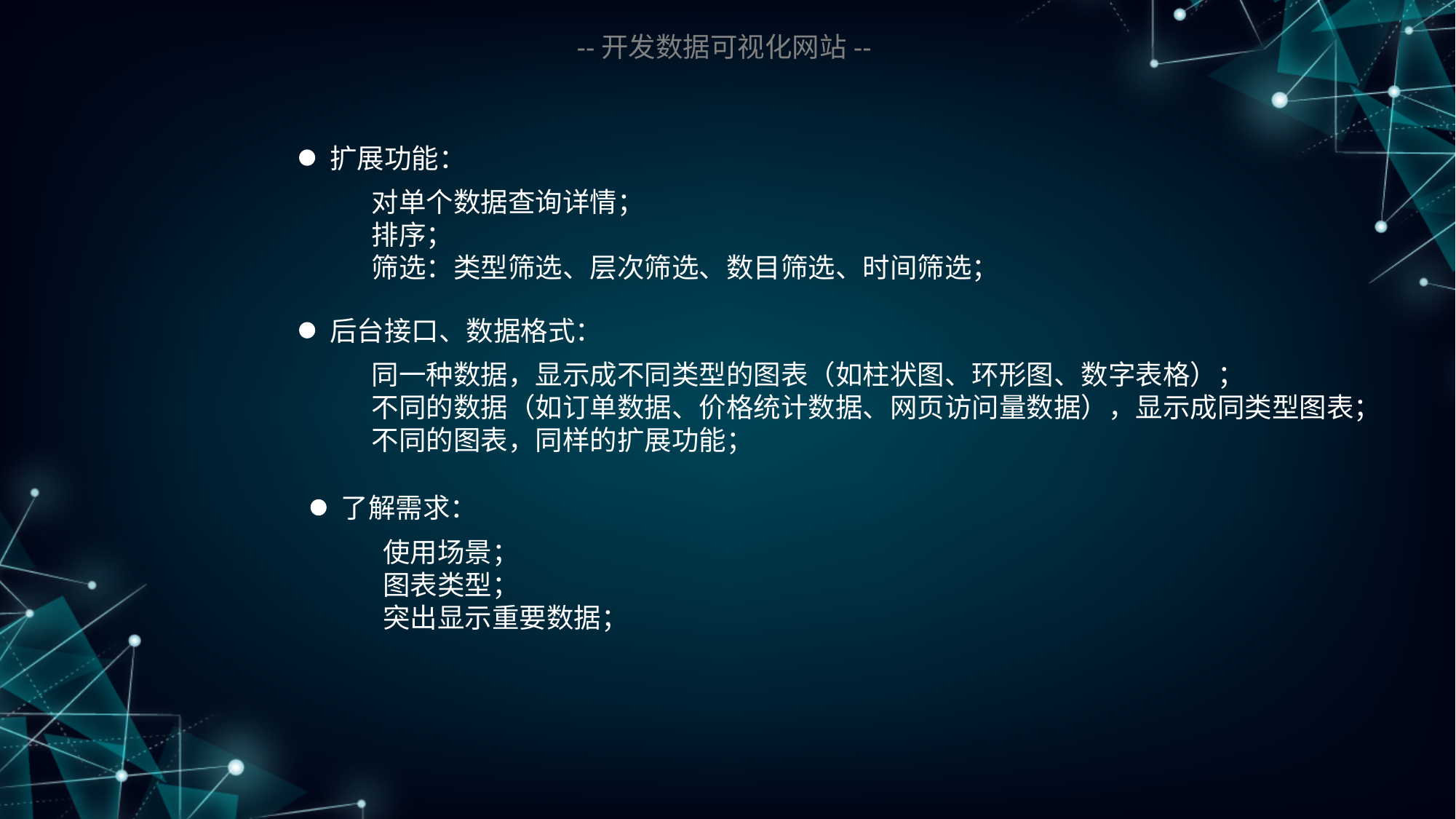

--开发数据可视化网站--
    扩展功能：

对单个数据查询详情；
排序；
筛选：类型筛选、层次筛选、数目筛选、时间筛选；
    后台接口、数据格式：

同一种数据，显示成不同类型的图表（如柱状图、环形图、数字表格）；
不同的数据（如订单数据、价格统计数据、网页访问量数据），显示成同类型图表；
不同的图表，同样的扩展功能；
    了解需求：

使用场景；
图表类型；
突出显示重要数据；